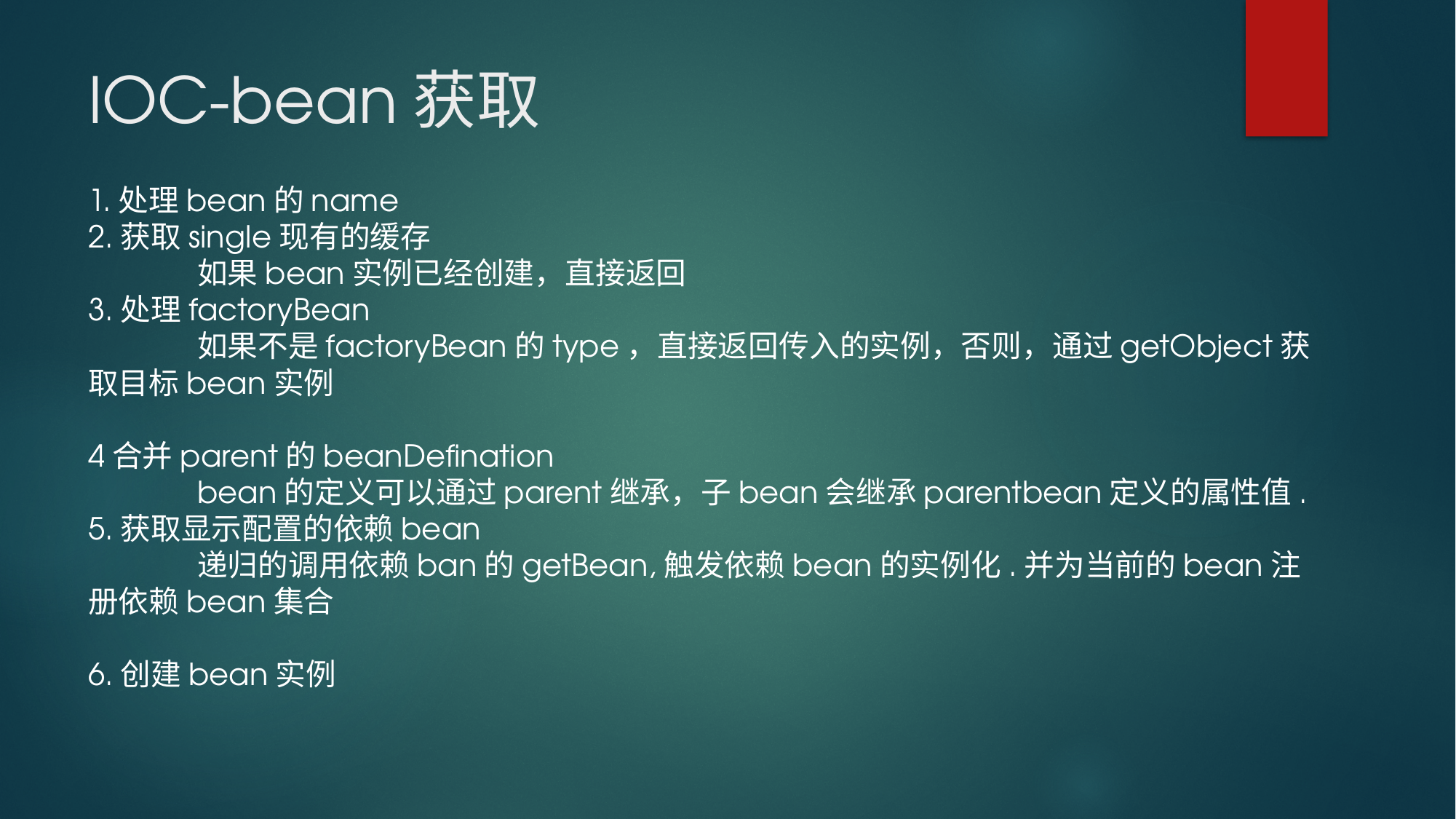

# IOC-bean获取
1.处理bean的name
2.获取single现有的缓存
	如果bean实例已经创建，直接返回
3.处理factoryBean
	如果不是factoryBean的type，直接返回传入的实例，否则，通过getObject获取目标bean实例

4合并parent的beanDefination
	bean的定义可以通过parent继承，子bean会继承parentbean定义的属性值.
5.获取显示配置的依赖bean
	递归的调用依赖ban的getBean,触发依赖bean的实例化.并为当前的bean注册依赖bean集合

6.创建bean实例